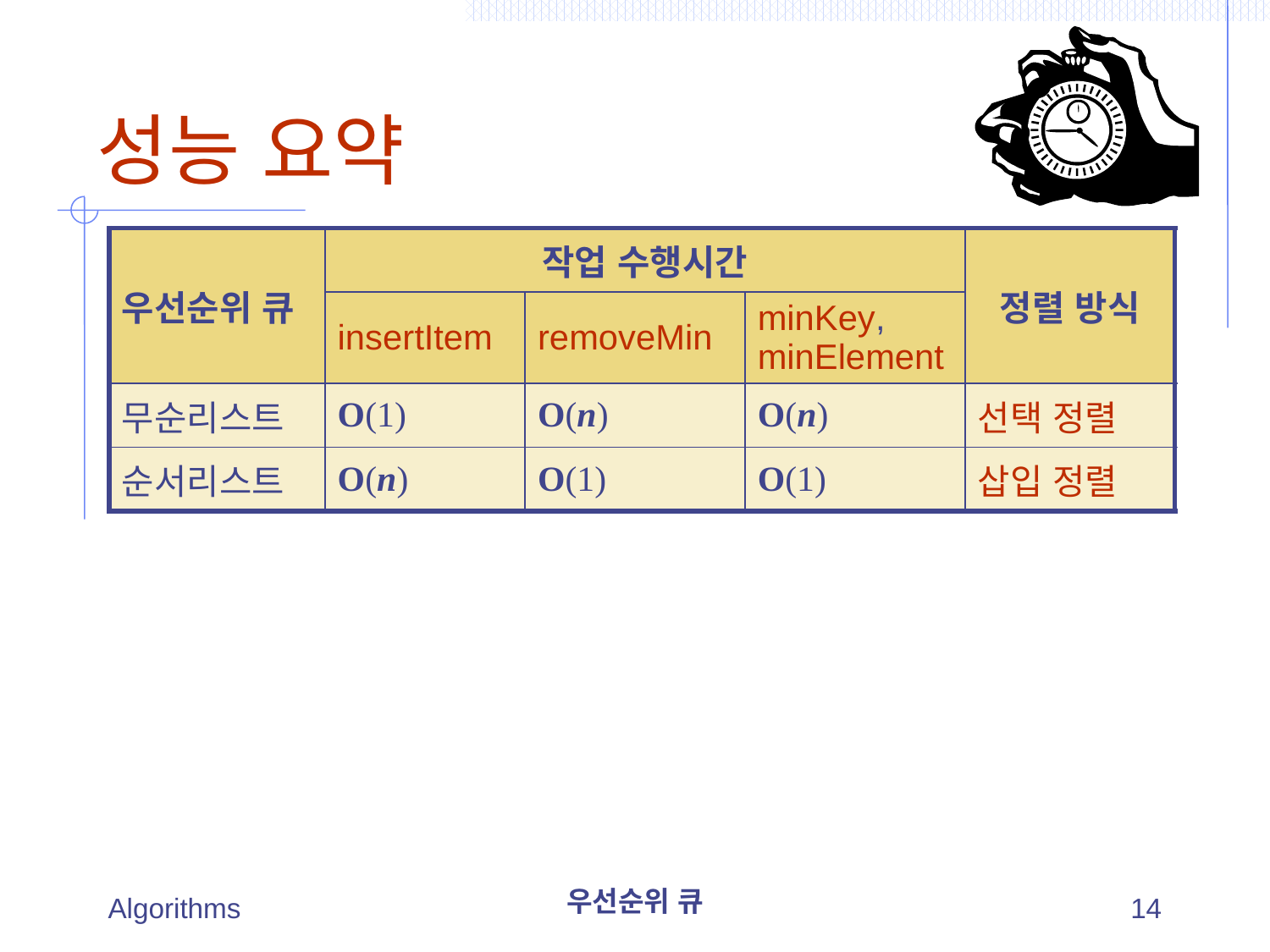

# 성능 요약
| 우선순위 큐 | 작업 수행시간 |  |  | 정렬 방식 |
| --- | --- | --- | --- | --- |
|  | insertItem | removeMin | minKey, minElement |  |
| 무순리스트 | O(1) | O(n) | O(n) | 선택 정렬 |
| 순서리스트 | O(n) | O(1) | O(1) | 삽입 정렬 |
Algorithms
우선순위 큐
14